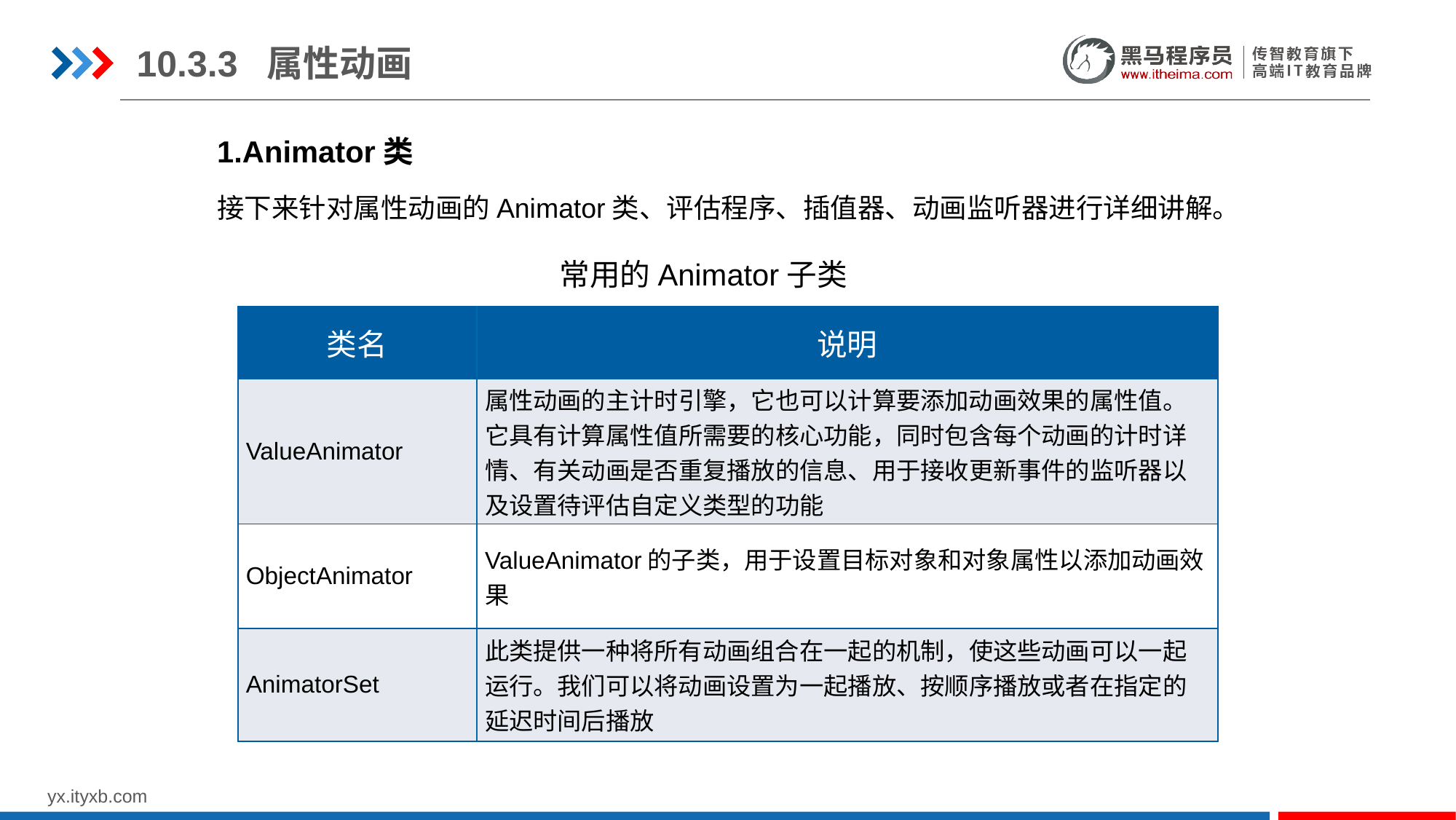

10.3.3  属性动画
1.Animator类
接下来针对属性动画的Animator类、评估程序、插值器、动画监听器进行详细讲解。
常用的Animator子类
| 类名 | 说明 |
| --- | --- |
| ValueAnimator | 属性动画的主计时引擎，它也可以计算要添加动画效果的属性值。它具有计算属性值所需要的核心功能，同时包含每个动画的计时详情、有关动画是否重复播放的信息、用于接收更新事件的监听器以及设置待评估自定义类型的功能 |
| ObjectAnimator | ValueAnimator的子类，用于设置目标对象和对象属性以添加动画效果 |
| AnimatorSet | 此类提供一种将所有动画组合在一起的机制，使这些动画可以一起运行。我们可以将动画设置为一起播放、按顺序播放或者在指定的延迟时间后播放 |